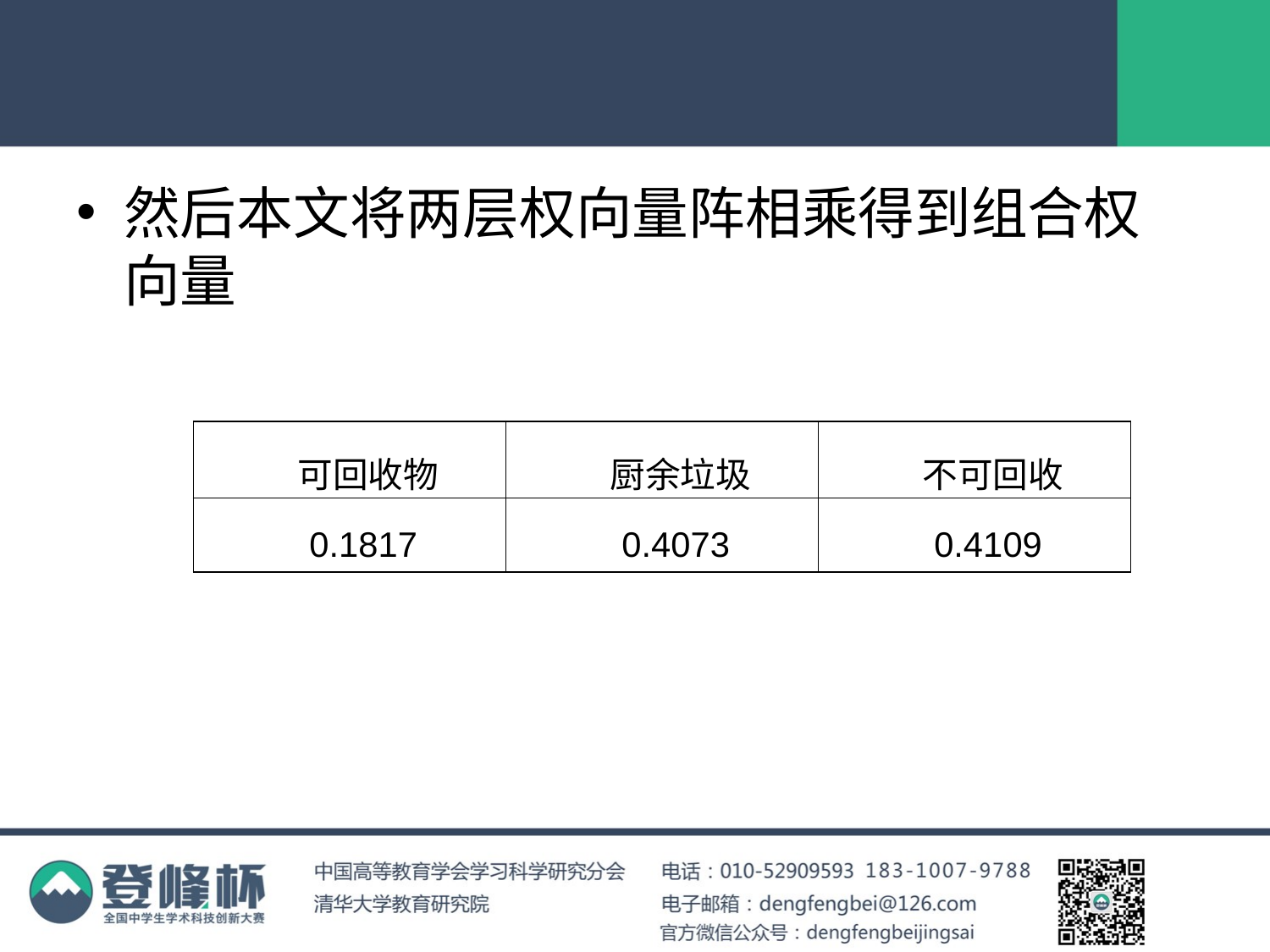

#
然后本文将两层权向量阵相乘得到组合权向量
| 可回收物 | 厨余垃圾 | 不可回收 |
| --- | --- | --- |
| 0.1817 | 0.4073 | 0.4109 |